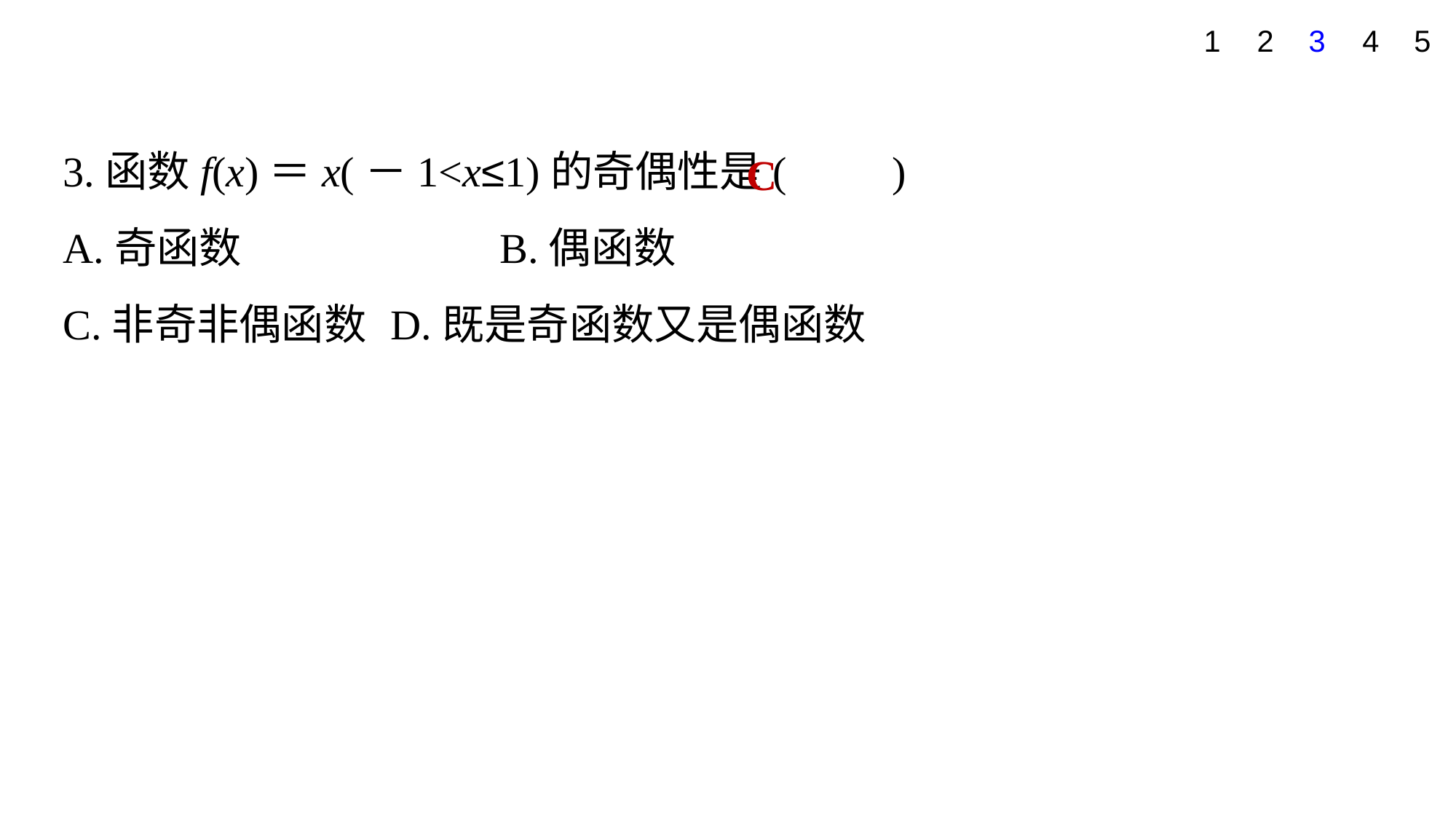

4
5
1
2
3
3.函数f(x)＝x(－1<x≤1)的奇偶性是(　　)
A.奇函数  			B.偶函数
C.非奇非偶函数  	D.既是奇函数又是偶函数
C